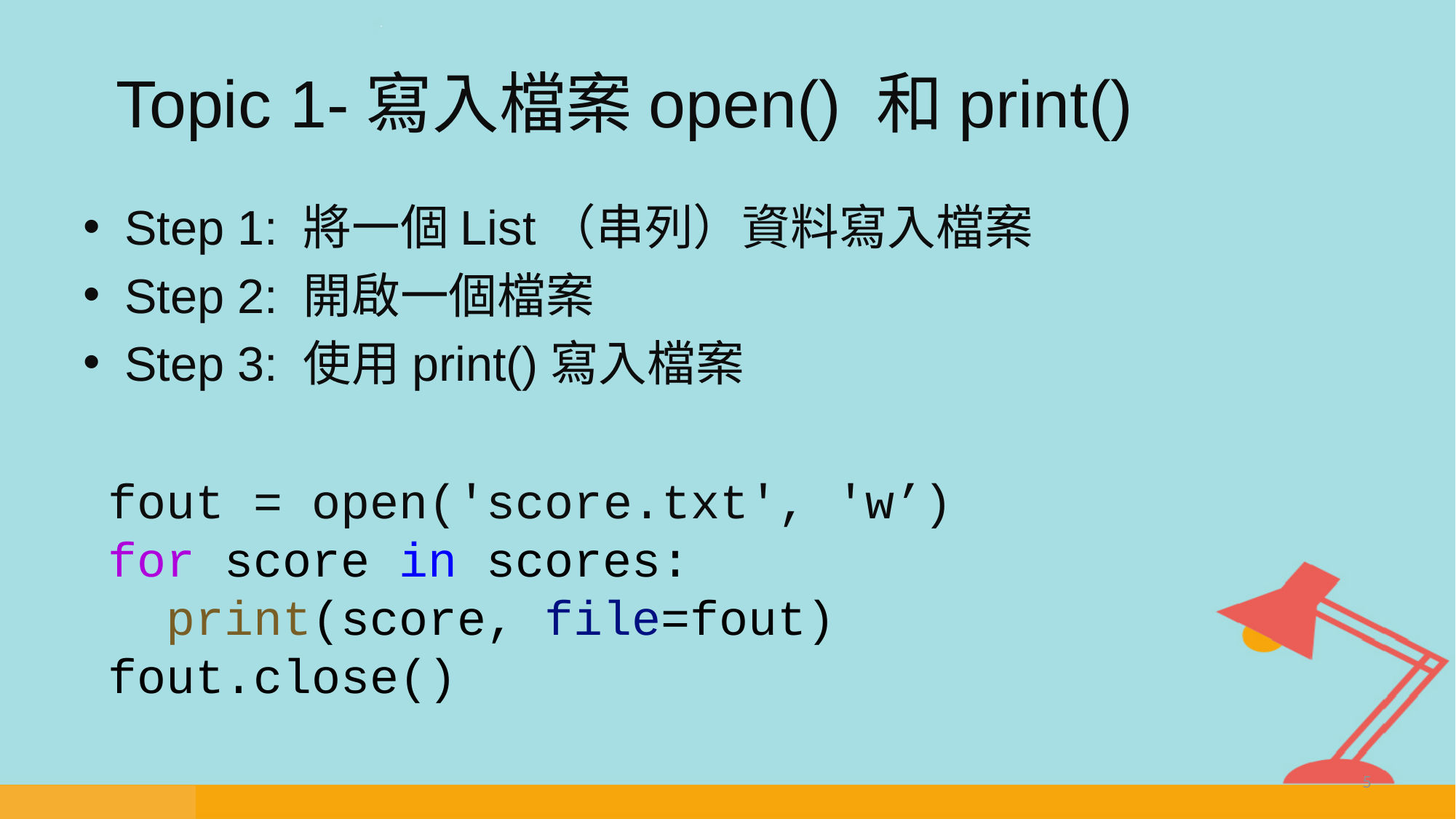

# Topic 1-寫入檔案open() 和print()
Step 1: 將一個List（串列）資料寫入檔案
Step 2: 開啟一個檔案
Step 3: 使用print()寫入檔案

fout = open('score.txt', 'w’)
for score in scores:
  print(score, file=fout)
fout.close()
5